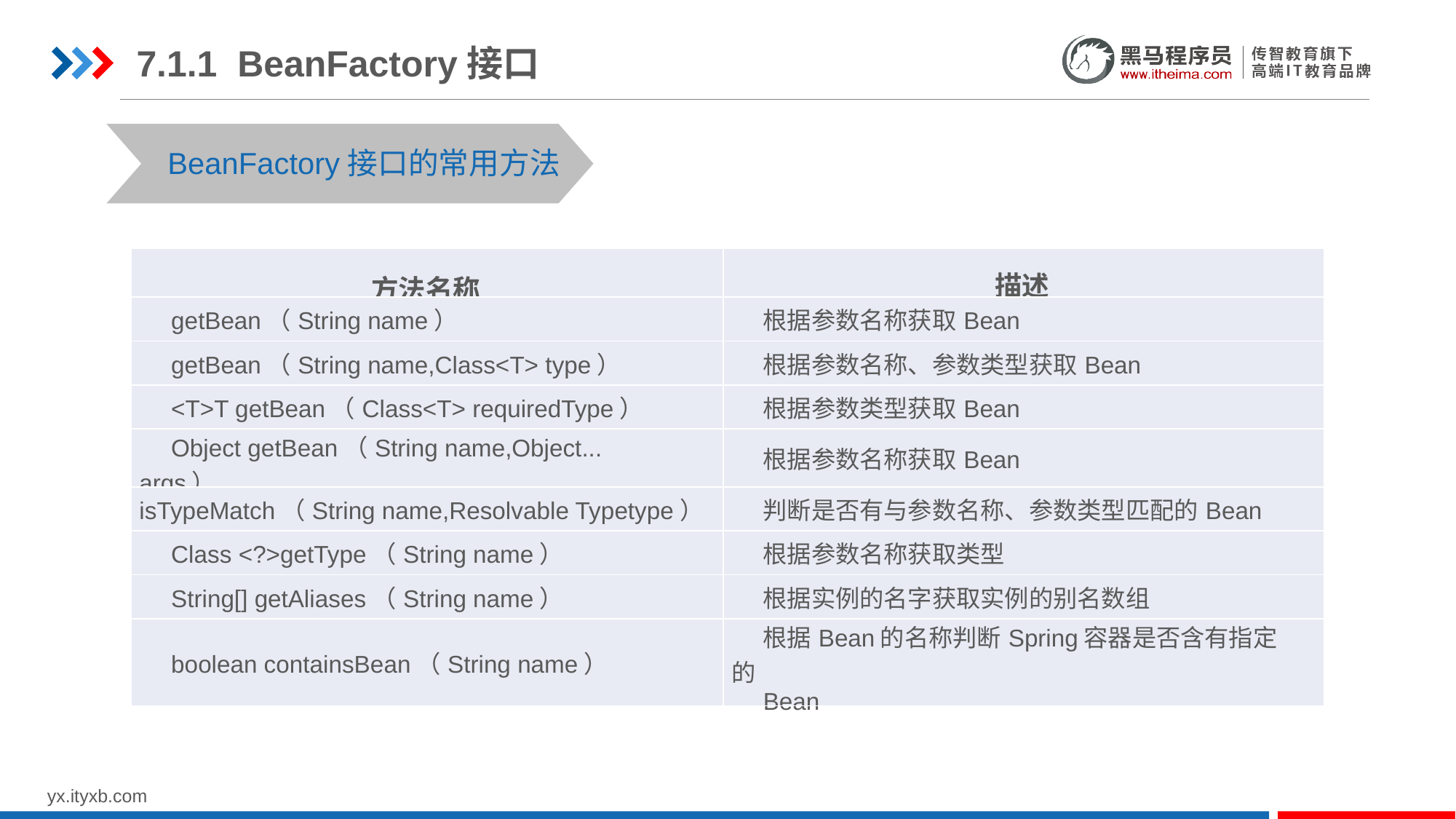

7.1.1  BeanFactory接口

BeanFactory接口的常用方法
| 方法名称 | 描述 |
| --- | --- |
| getBean（String name） | 根据参数名称获取Bean |
| getBean（String name,Class<T> type） | 根据参数名称、参数类型获取Bean |
| <T>T getBean（Class<T> requiredType） | 根据参数类型获取Bean |
| Object getBean（String name,Object... args） | 根据参数名称获取Bean |
| isTypeMatch（String name,Resolvable Typetype） | 判断是否有与参数名称、参数类型匹配的Bean |
| Class <?>getType（String name） | 根据参数名称获取类型 |
| String[] getAliases（String name） | 根据实例的名字获取实例的别名数组 |
| boolean containsBean（String name） | 根据Bean的名称判断Spring容器是否含有指定的 Bean |